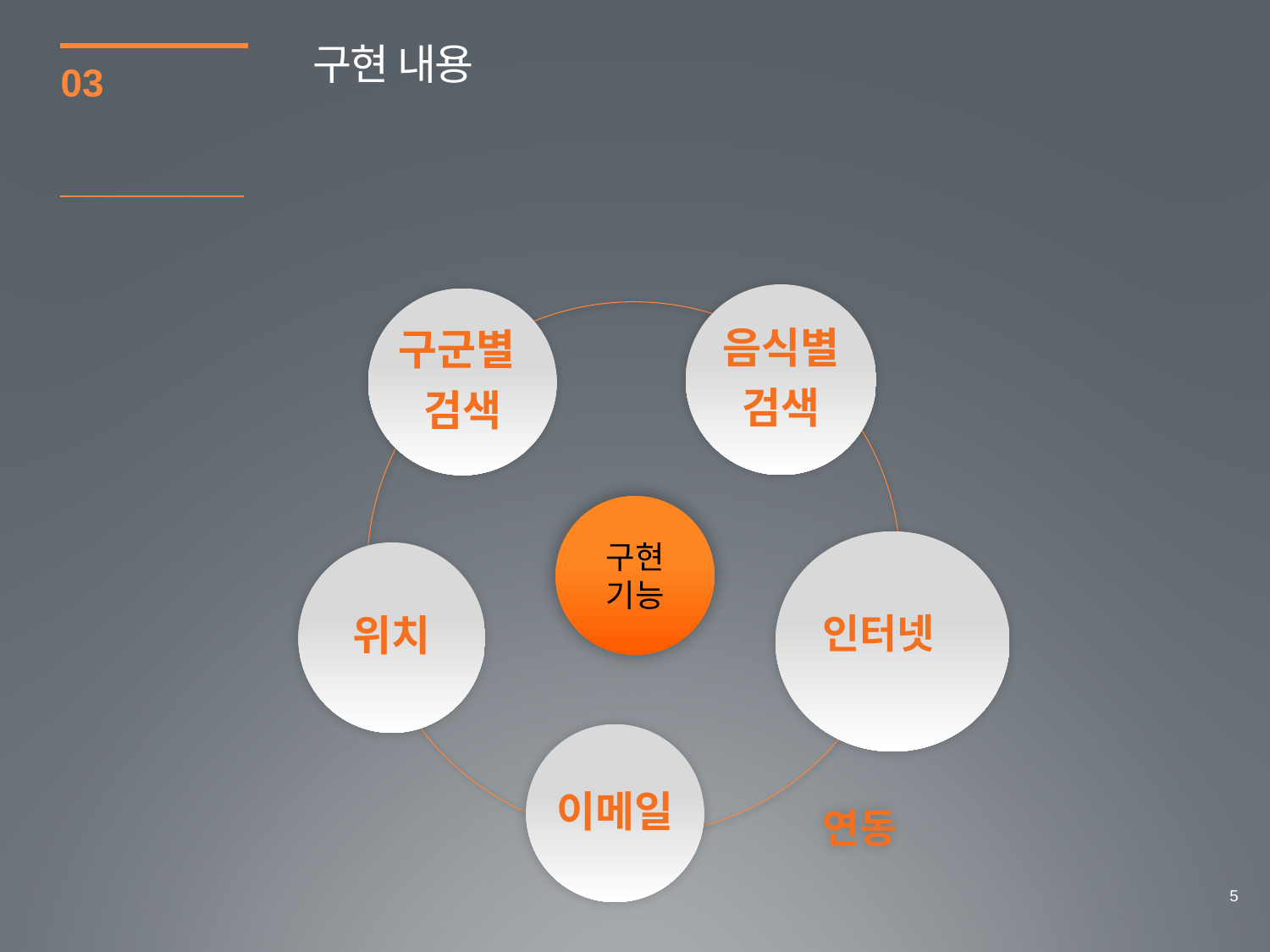

구현 내용
03
음식별
검색

구군별
검색

구현
기능

인터넷                                    연동
위치

이메일